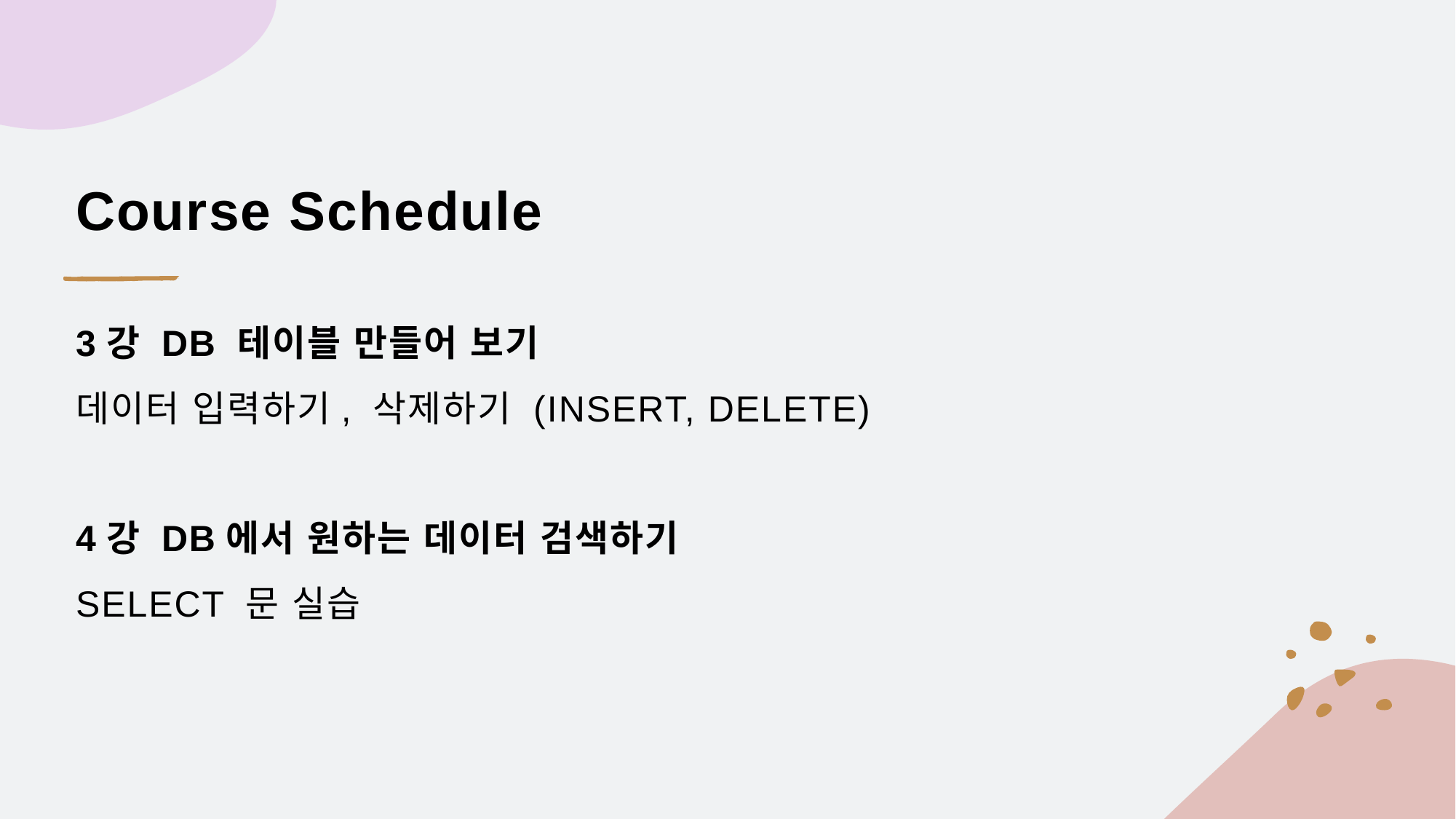

# Course Schedule
3강 DB 테이블 만들어 보기
데이터 입력하기, 삭제하기 (INSERT, DELETE)

4강 DB에서 원하는 데이터 검색하기
SELECT 문 실습